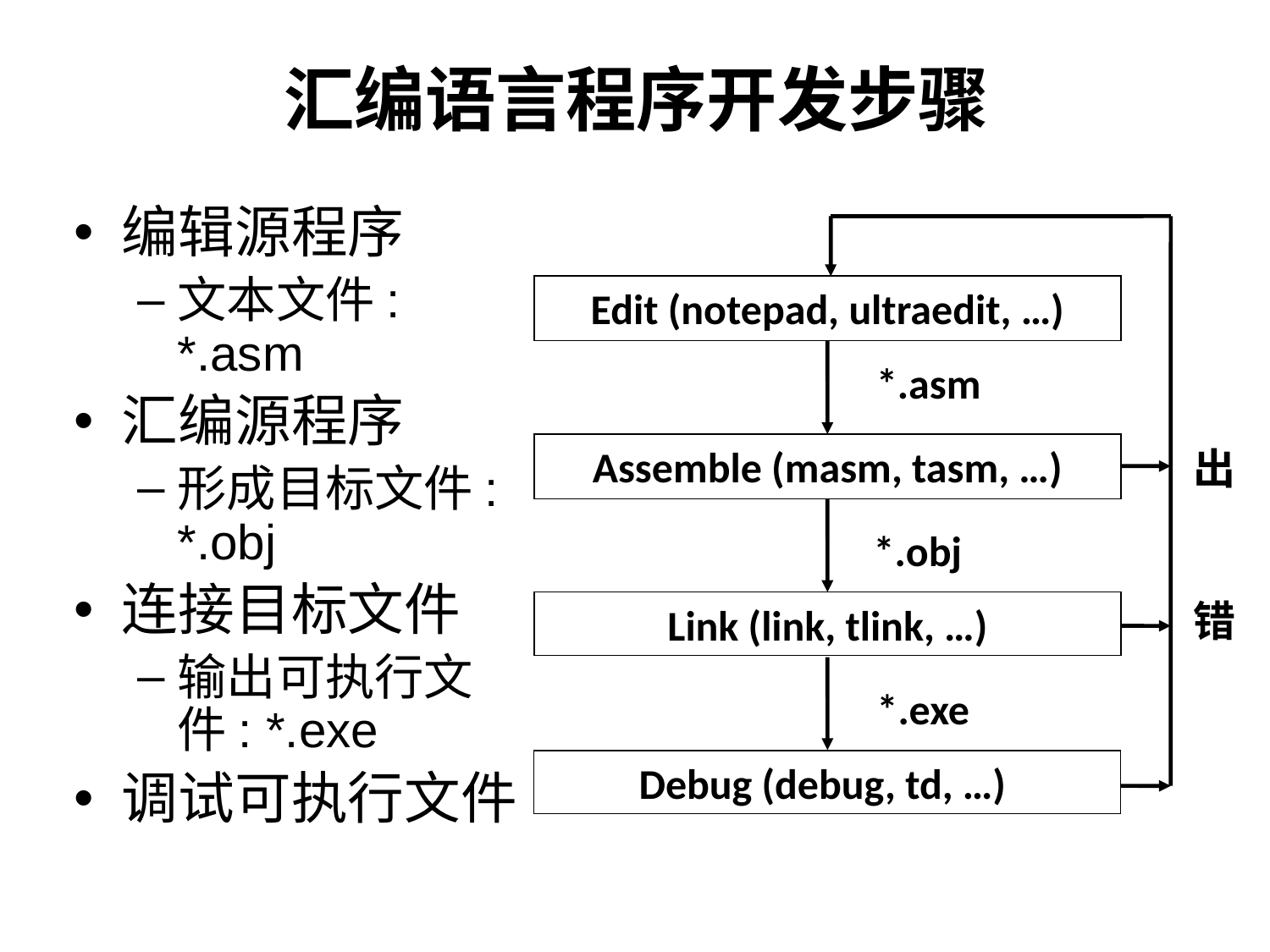

# 汇编语言程序开发步骤
编辑源程序
文本文件: *.asm
汇编源程序
形成目标文件: *.obj
连接目标文件
输出可执行文件: *.exe
调试可执行文件

Edit (notepad, ultraedit, …)
Assemble (masm, tasm, …)
Link (link, tlink, …)
Debug (debug, td, …)

*.asm
出

错

*.obj

*.exe